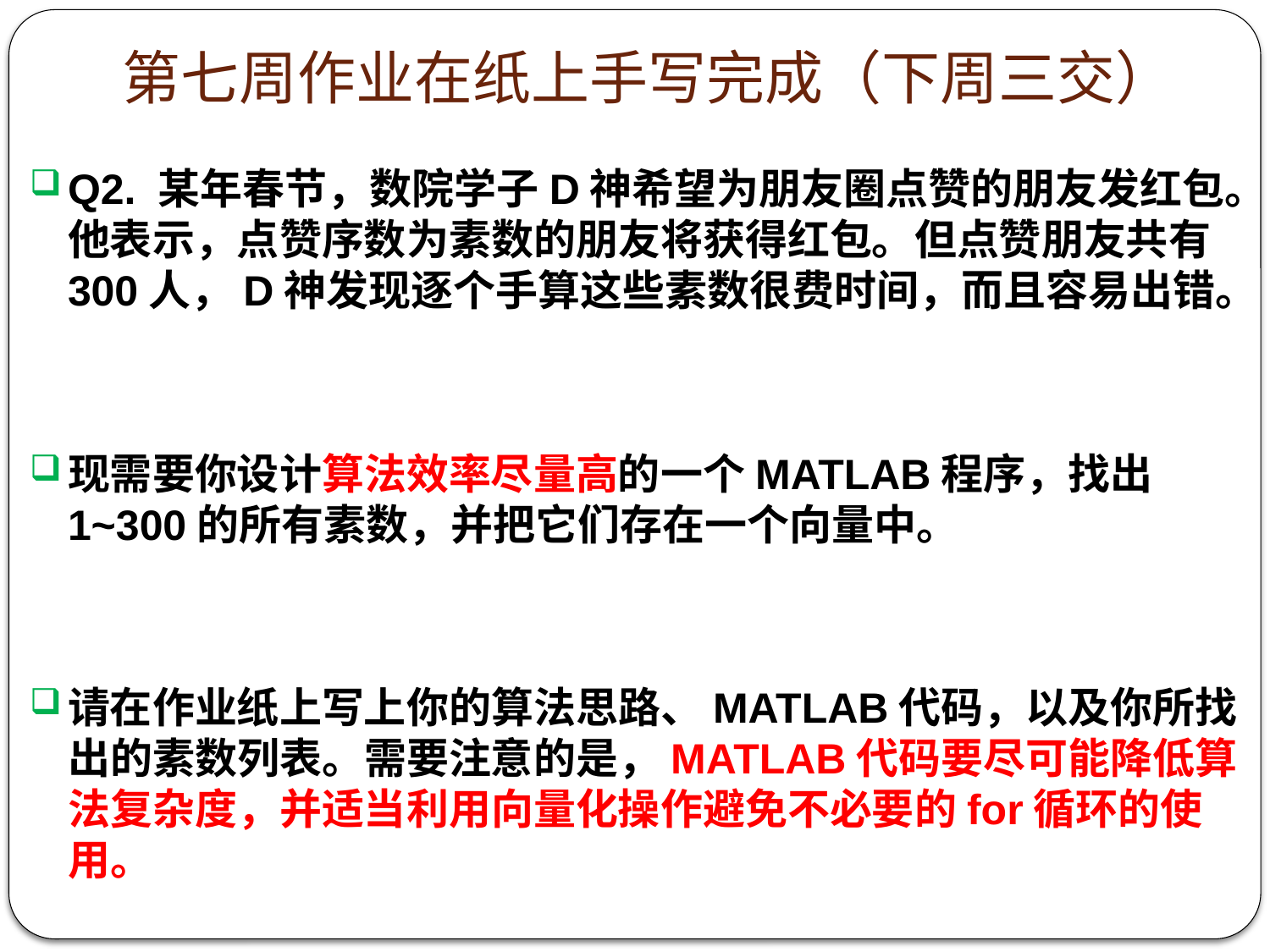

# 第七周作业在纸上手写完成（下周三交）
Q2. 某年春节，数院学子D神希望为朋友圈点赞的朋友发红包。他表示，点赞序数为素数的朋友将获得红包。但点赞朋友共有300人，D神发现逐个手算这些素数很费时间，而且容易出错。

现需要你设计算法效率尽量高的一个MATLAB程序，找出1~300的所有素数，并把它们存在一个向量中。

请在作业纸上写上你的算法思路、MATLAB代码，以及你所找出的素数列表。需要注意的是，MATLAB代码要尽可能降低算法复杂度，并适当利用向量化操作避免不必要的for循环的使用。